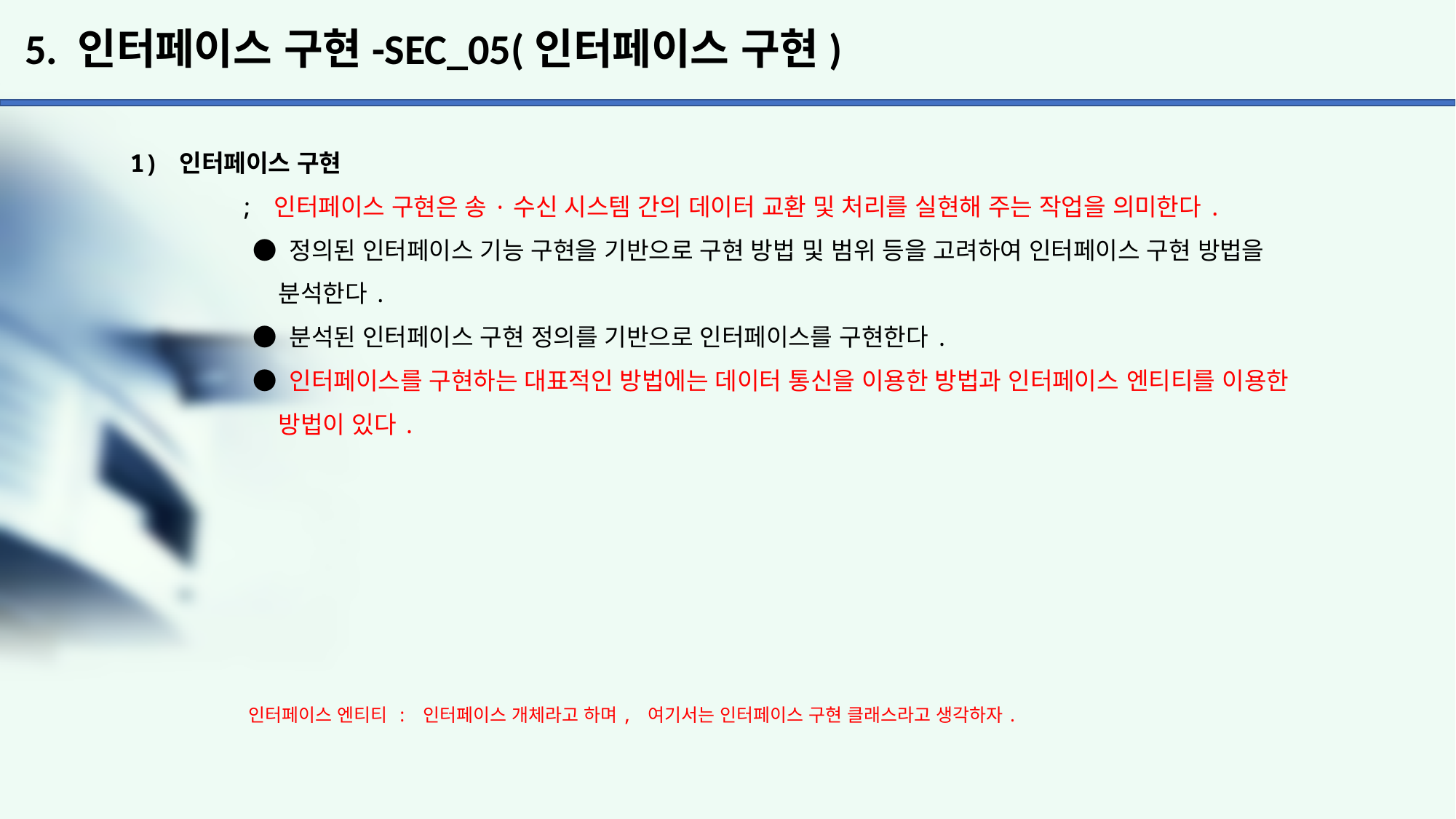

# 5. 인터페이스 구현-SEC_05(인터페이스 구현)
1) 인터페이스 구현
	; 인터페이스 구현은 송·수신 시스템 간의 데이터 교환 및 처리를 실현해 주는 작업을 의미한다.
	  ● 정의된 인터페이스 기능 구현을 기반으로 구현 방법 및 범위 등을 고려하여 인터페이스 구현 방법을
	     분석한다.
	  ● 분석된 인터페이스 구현 정의를 기반으로 인터페이스를 구현한다.
	  ● 인터페이스를 구현하는 대표적인 방법에는 데이터 통신을 이용한 방법과 인터페이스 엔티티를 이용한
	     방법이 있다.
인터페이스 엔티티 : 인터페이스 개체라고 하며, 여기서는 인터페이스 구현 클래스라고 생각하자.